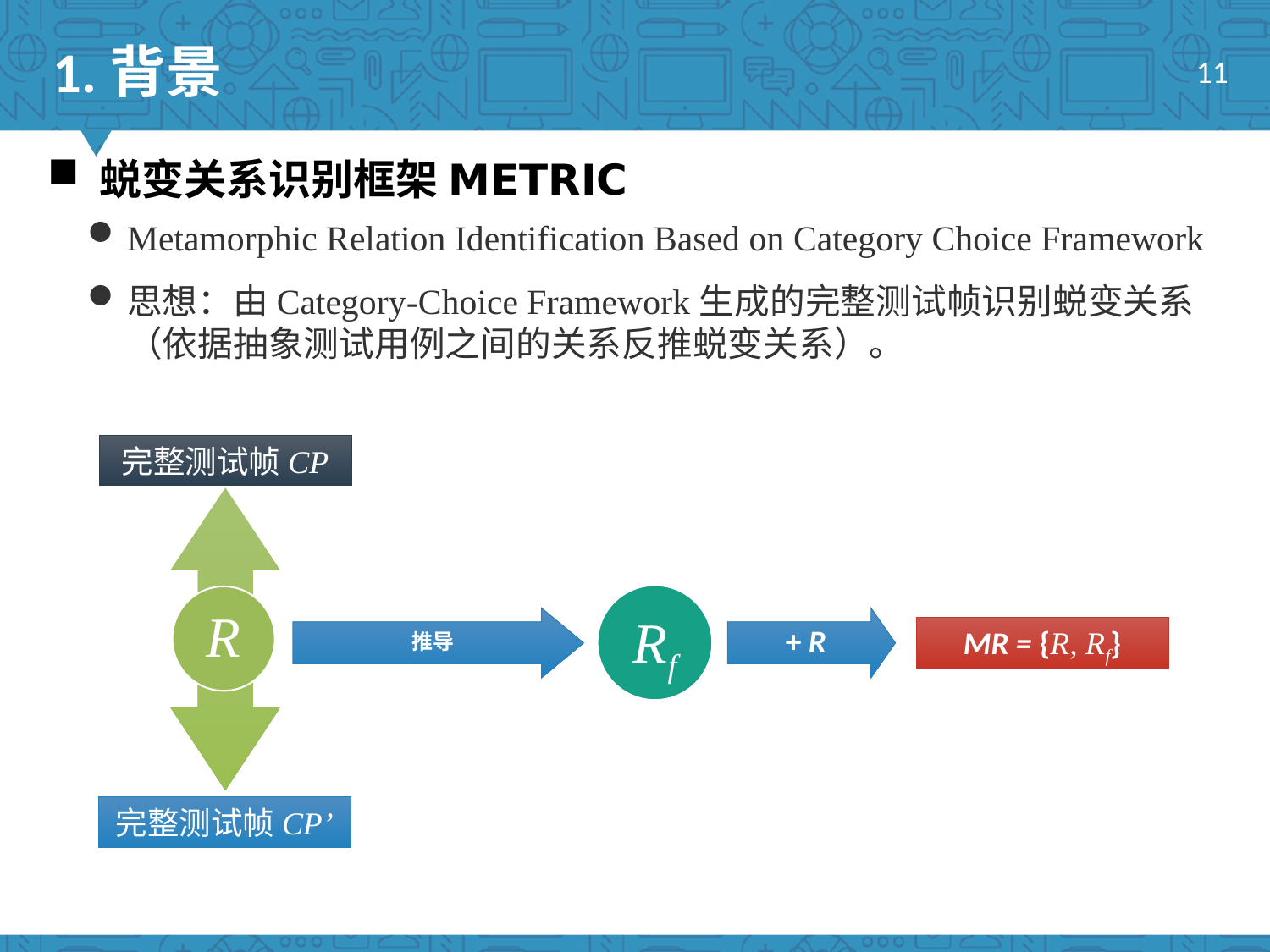

1.背景
11
 蜕变关系识别框架METRIC
Metamorphic Relation Identification Based on Category Choice Framework
思想：由Category-Choice Framework生成的完整测试帧识别蜕变关系（依据抽象测试用例之间的关系反推蜕变关系）。
完整测试帧CP

Rf

R
推导
+ R
MR = {R, Rf}
完整测试帧CP’